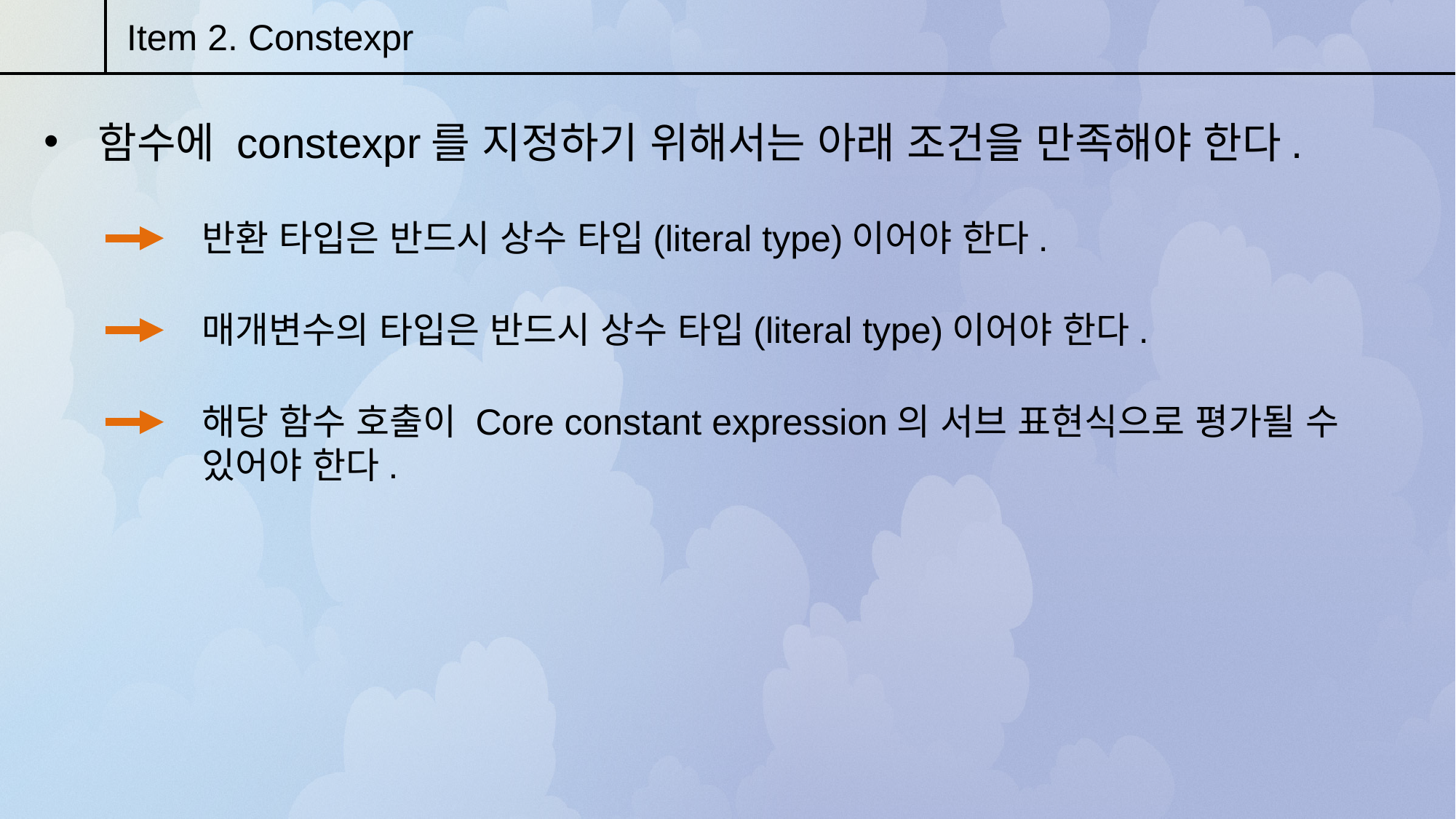

Item 2. Constexpr
 함수에 constexpr를 지정하기 위해서는 아래 조건을 만족해야 한다.
반환 타입은 반드시 상수 타입(literal type)이어야 한다.
매개변수의 타입은 반드시 상수 타입(literal type)이어야 한다.
해당 함수 호출이 Core constant expression의 서브 표현식으로 평가될 수 있어야 한다.